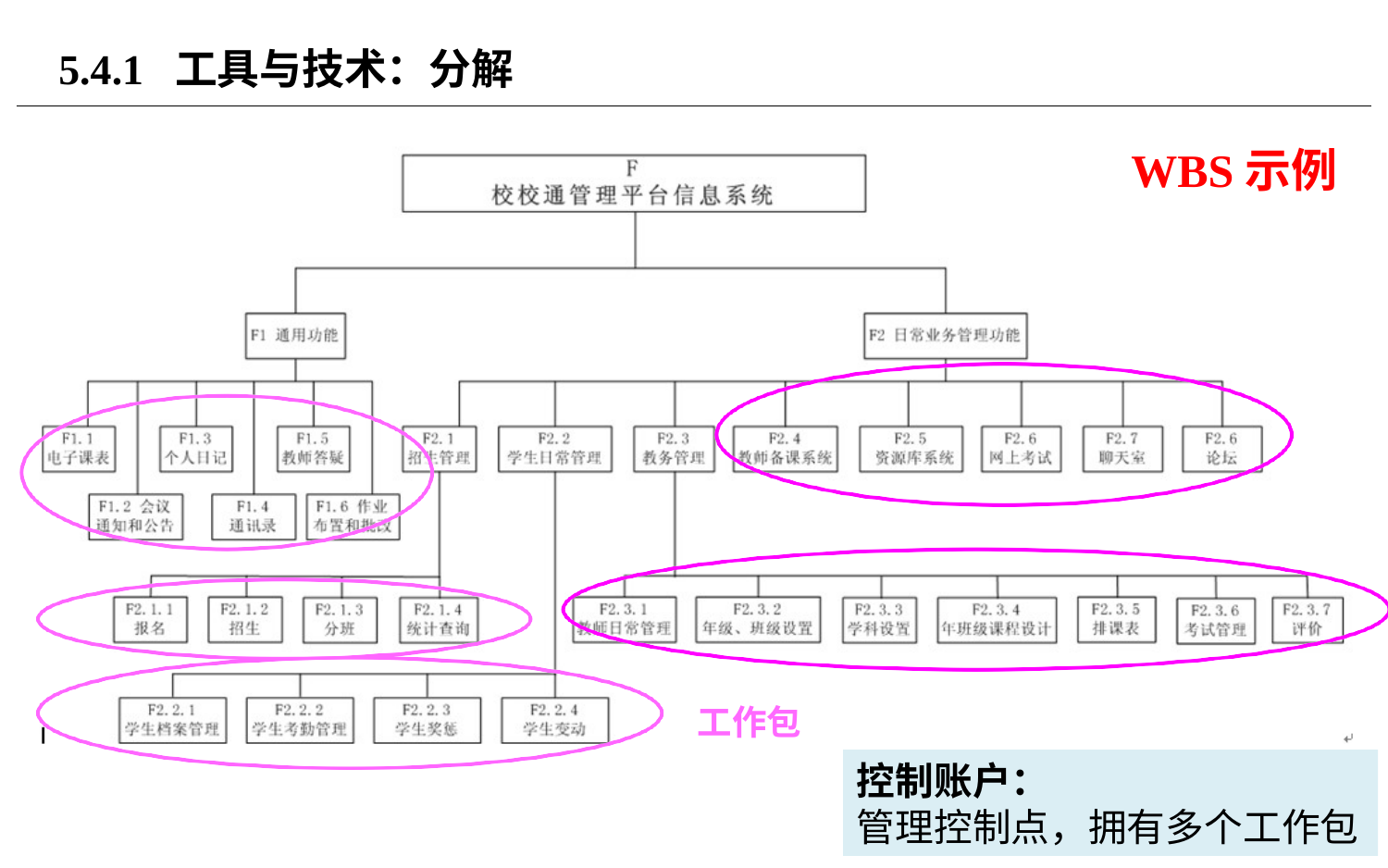

# 5.4.1  工具与技术：分解

WBS示例

工作包
控制账户：
管理控制点，拥有多个工作包